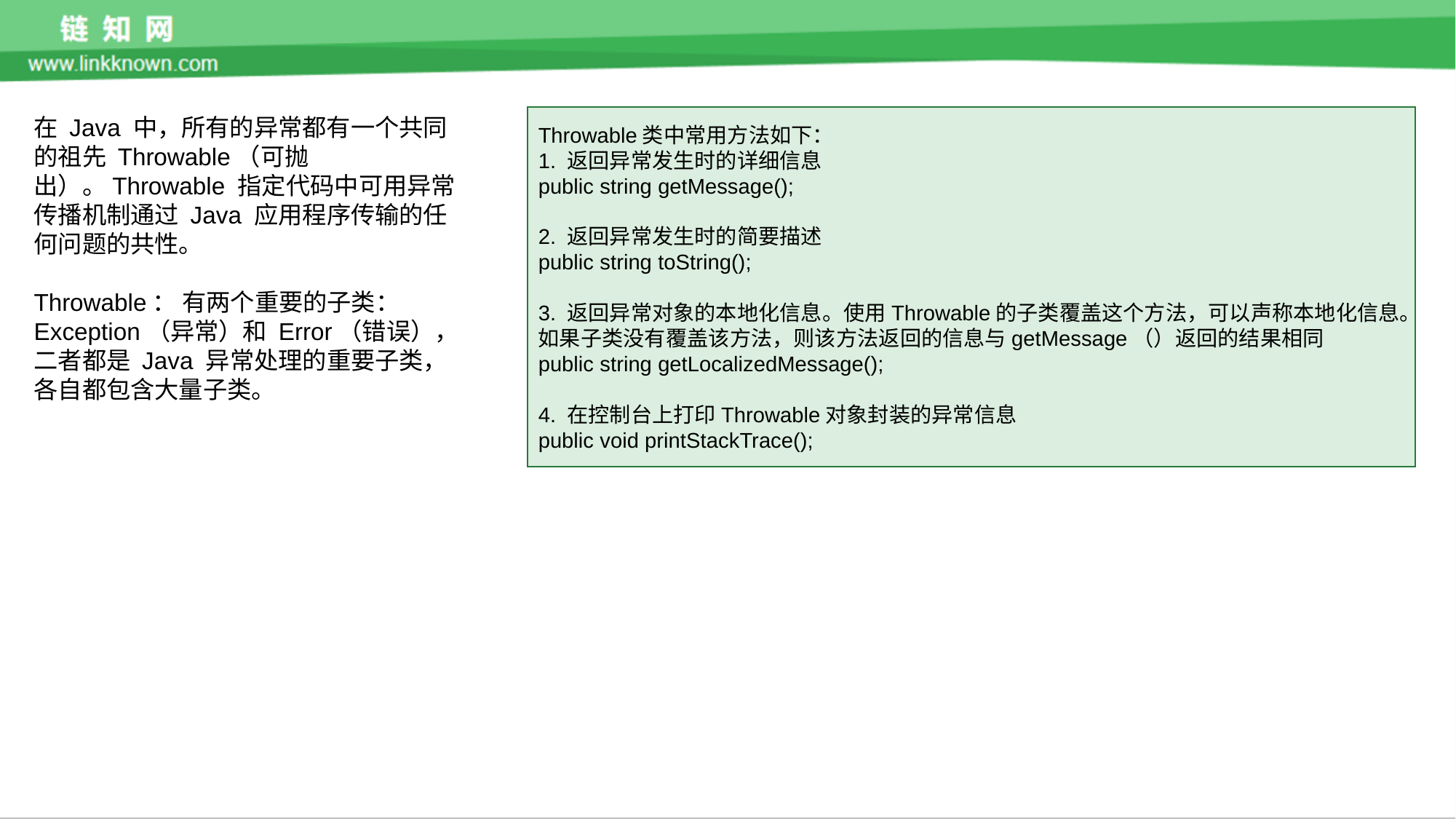

在 Java 中，所有的异常都有一个共同的祖先 Throwable（可抛出）。Throwable 指定代码中可用异常传播机制通过 Java 应用程序传输的任何问题的共性。

Throwable： 有两个重要的子类：Exception（异常）和 Error（错误），二者都是 Java 异常处理的重要子类，各自都包含大量子类。
Throwable类中常用方法如下：
1. 返回异常发生时的详细信息
public string getMessage();

2. 返回异常发生时的简要描述
public string toString();

3. 返回异常对象的本地化信息。使用Throwable的子类覆盖这个方法，可以声称本地化信息。如果子类没有覆盖该方法，则该方法返回的信息与getMessage（）返回的结果相同
public string getLocalizedMessage();

4. 在控制台上打印Throwable对象封装的异常信息
public void printStackTrace();